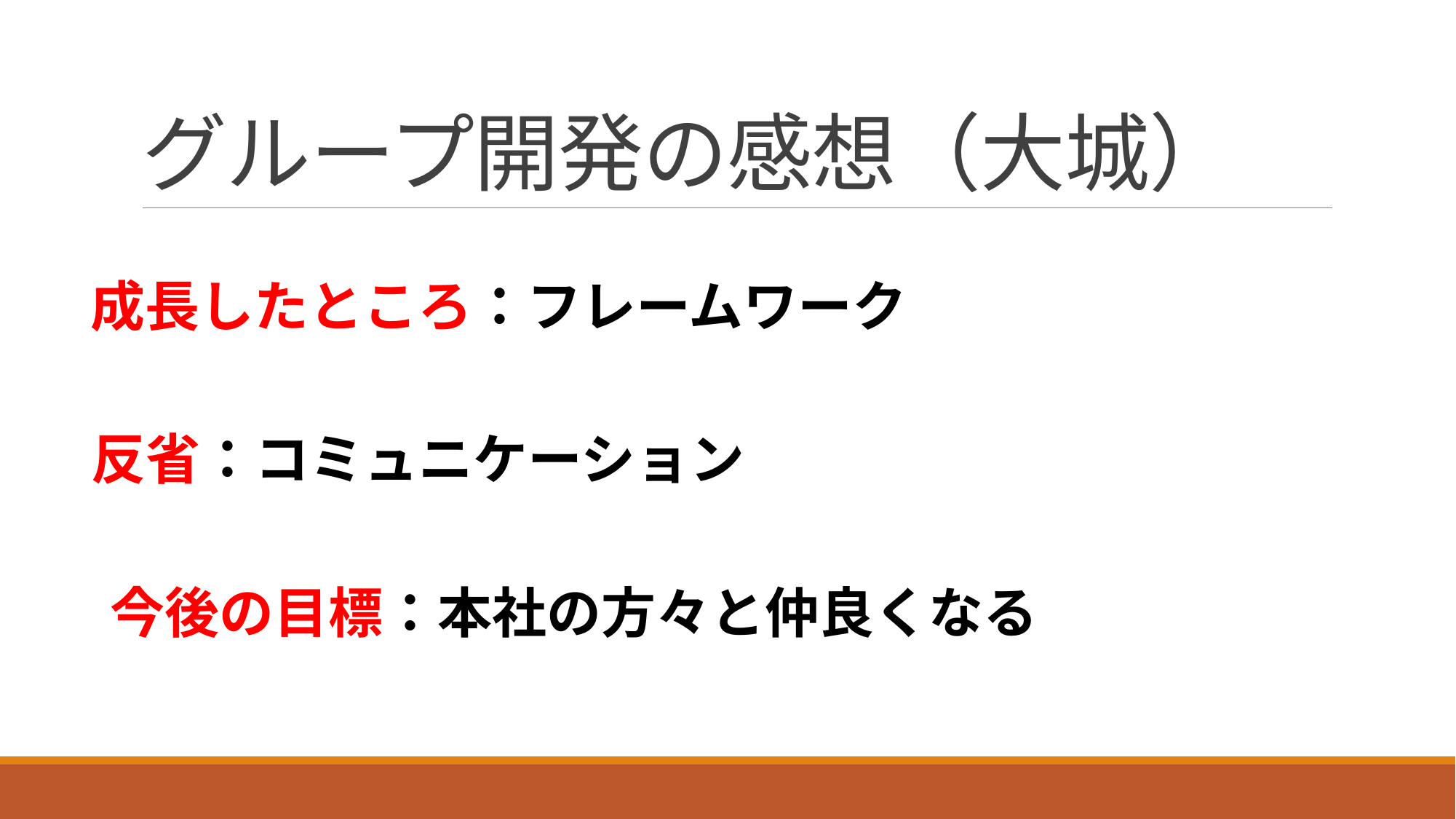

# グループ開発の感想（大城）
成長したところ：フレームワーク
反省：コミュニケーション
今後の目標：本社の方々と仲良くなる